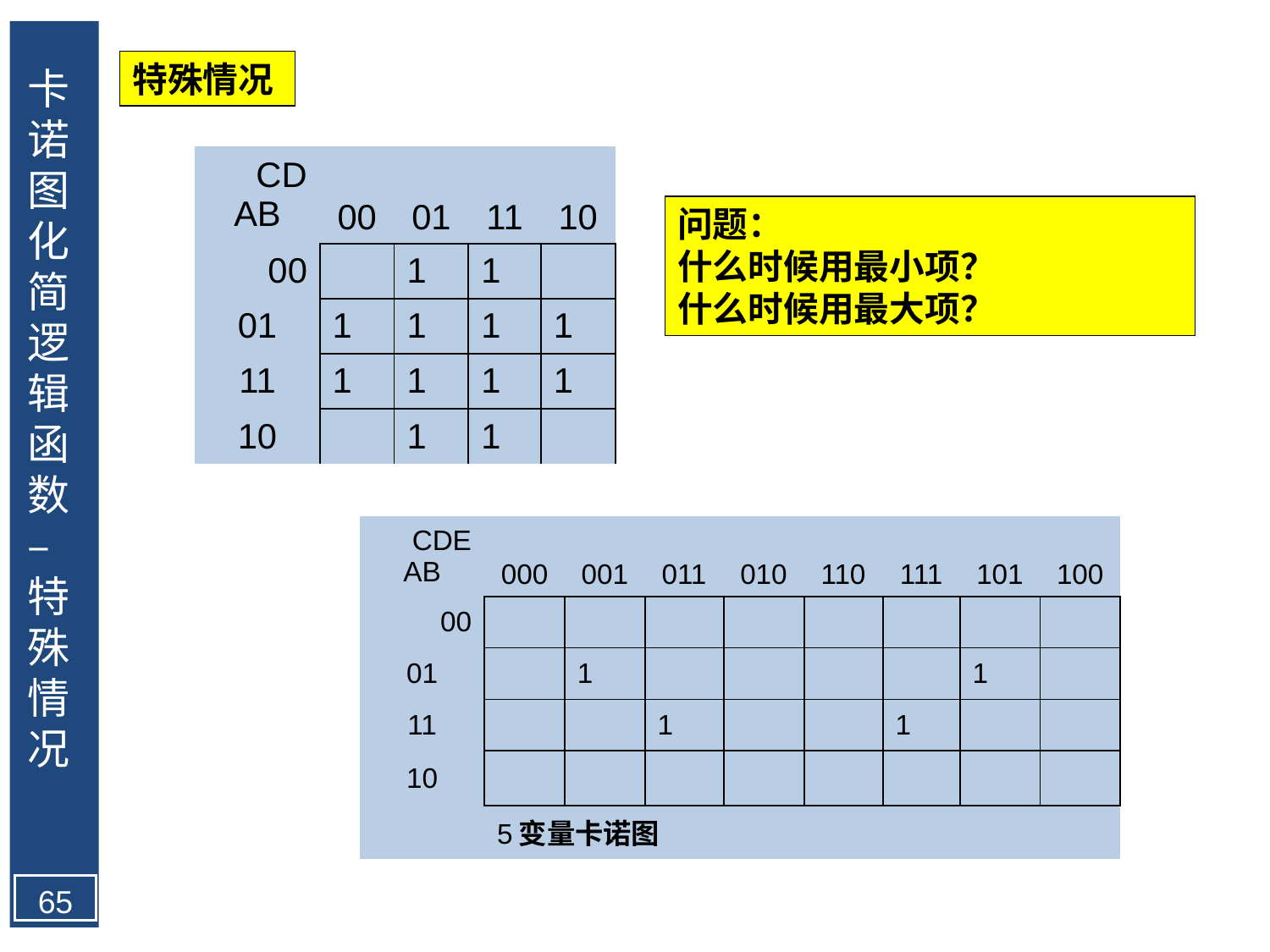

卡诺图化简逻辑函数 – 特殊情况
特殊情况
| CD AB | 00 | 01 | 11 | 10 |
| --- | --- | --- | --- | --- |
| 00 |  | 1 | 1 |  |
| 01 | 1 | 1 | 1 | 1 |
| 11 | 1 | 1 | 1 | 1 |
| 10 |  | 1 | 1 |  |
问题：
什么时候用最小项？
什么时候用最大项？
| CDE AB | 000 | 001 | 011 | 010 | 110 | 111 | 101 | 100 |
| --- | --- | --- | --- | --- | --- | --- | --- | --- |
| 00 |  |  |  |  |  |  |  |  |
| 01 |  | 1 |  |  |  |  | 1 |  |
| 11 |  |  | 1 |  |  | 1 |  |  |
| 10 |  |  |  |  |  |  |  |  |
|  | 5变量卡诺图 |  |  |  |  |  |  |  |
65